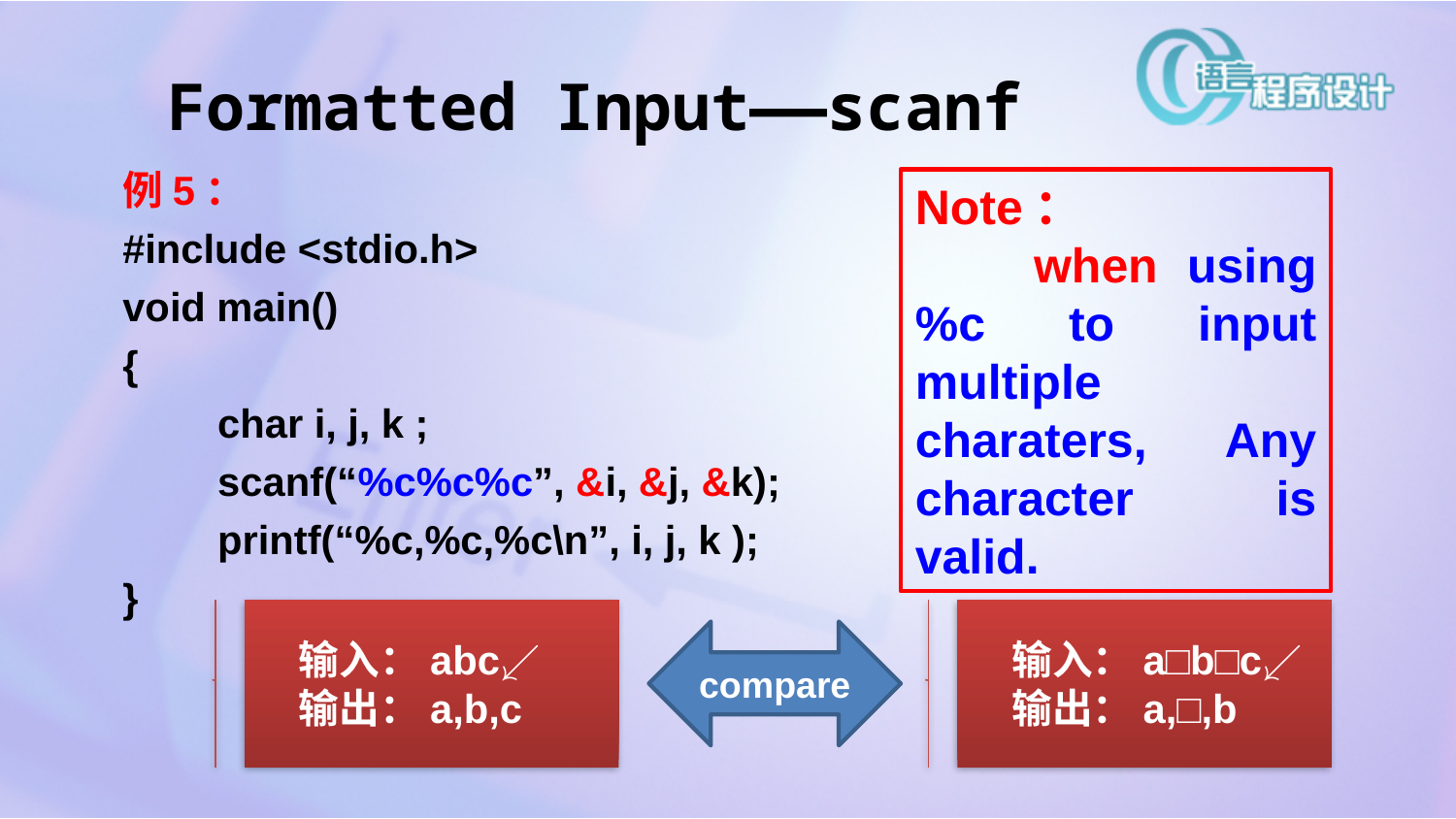

# Formatted Input——scanf
例5：
#include <stdio.h>
void main()
{
  char i, j, k ;
  scanf(“%c%c%c”, &i, &j, &k);
  printf(“%c,%c,%c\n”, i, j, k );
}
Note：
    when using %c to input multiple charaters, Any character is valid.
输入：abc↙
输出：a,b,c
输入：a□b□c↙
输出：a,□,b
compare